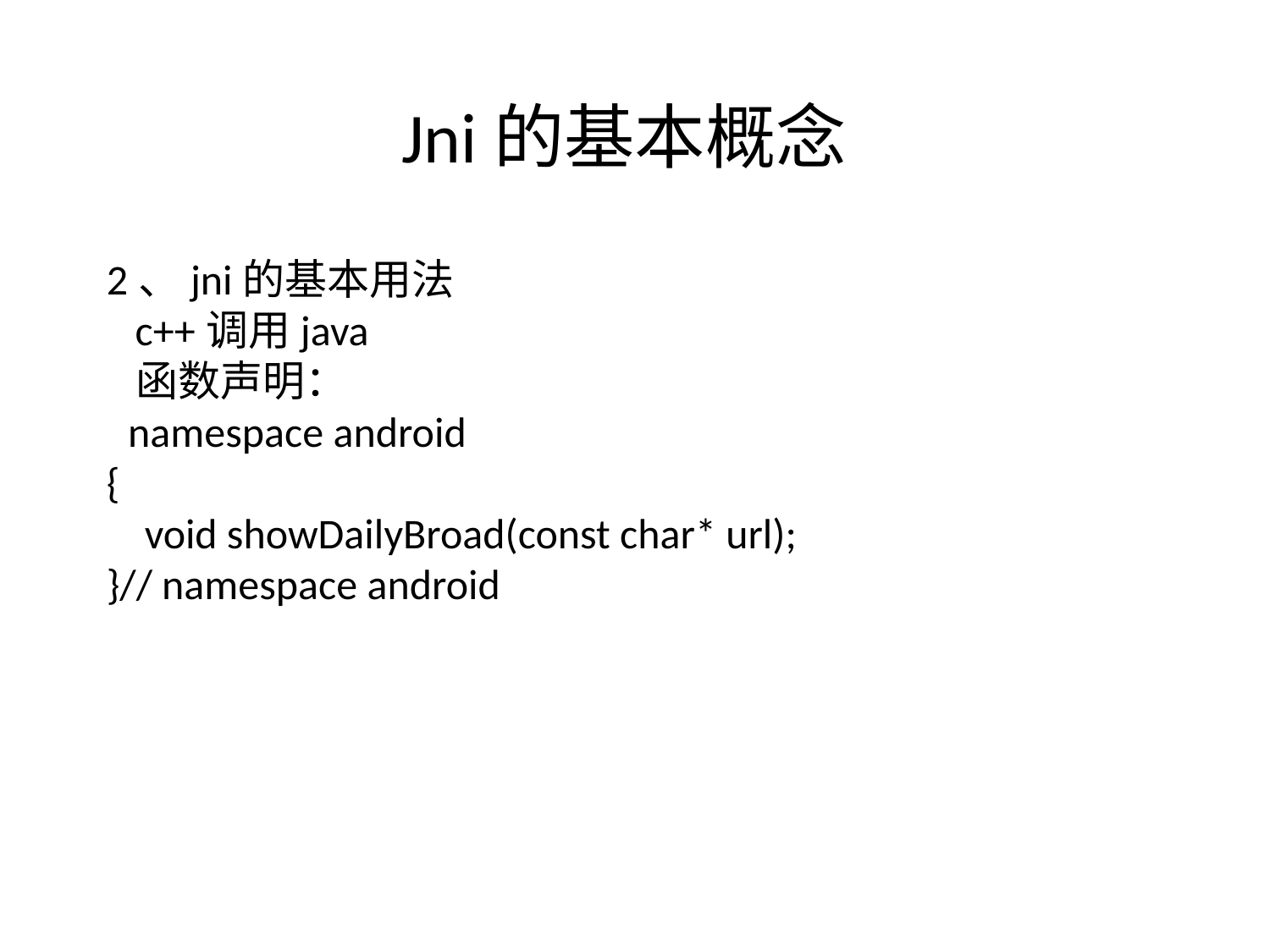

Jni的基本概念
2、jni的基本用法
   c++调用java
  函数声明：
   namespace android
{
    void showDailyBroad(const char* url);
}// namespace android